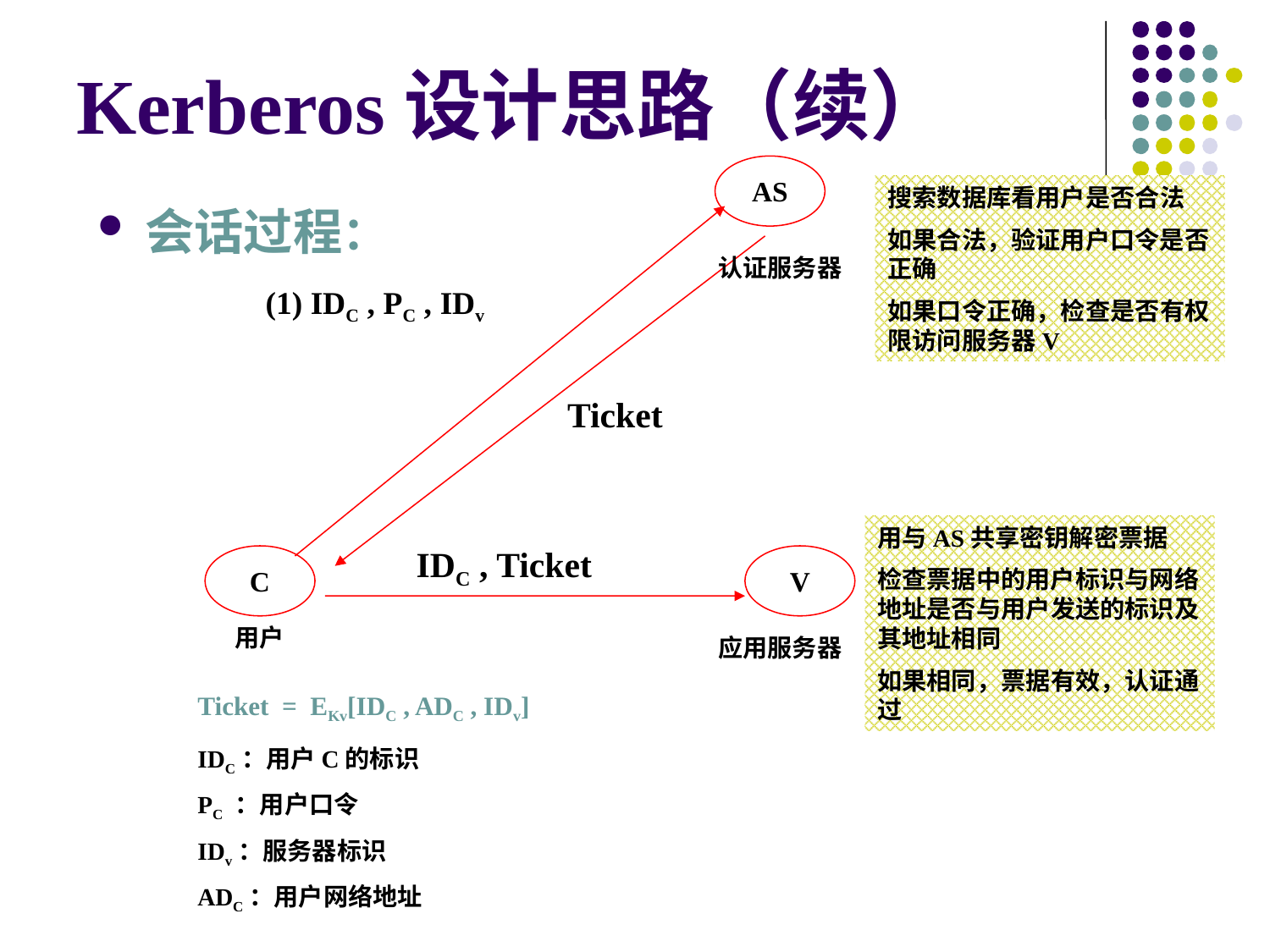

# Kerberos设计思路（续）
AS
搜索数据库看用户是否合法
如果合法，验证用户口令是否正确
如果口令正确，检查是否有权限访问服务器V
会话过程：

 (1) IDC , PC , IDv

Ticket
认证服务器
用与AS共享密钥解密票据
检查票据中的用户标识与网络地址是否与用户发送的标识及其地址相同
如果相同，票据有效，认证通过
 IDC , Ticket

C
V
用户
应用服务器
Ticket  =  EKv[IDC , ADC , IDv]
IDC：用户C的标识
PC ：用户口令
IDv：服务器标识
ADC：用户网络地址